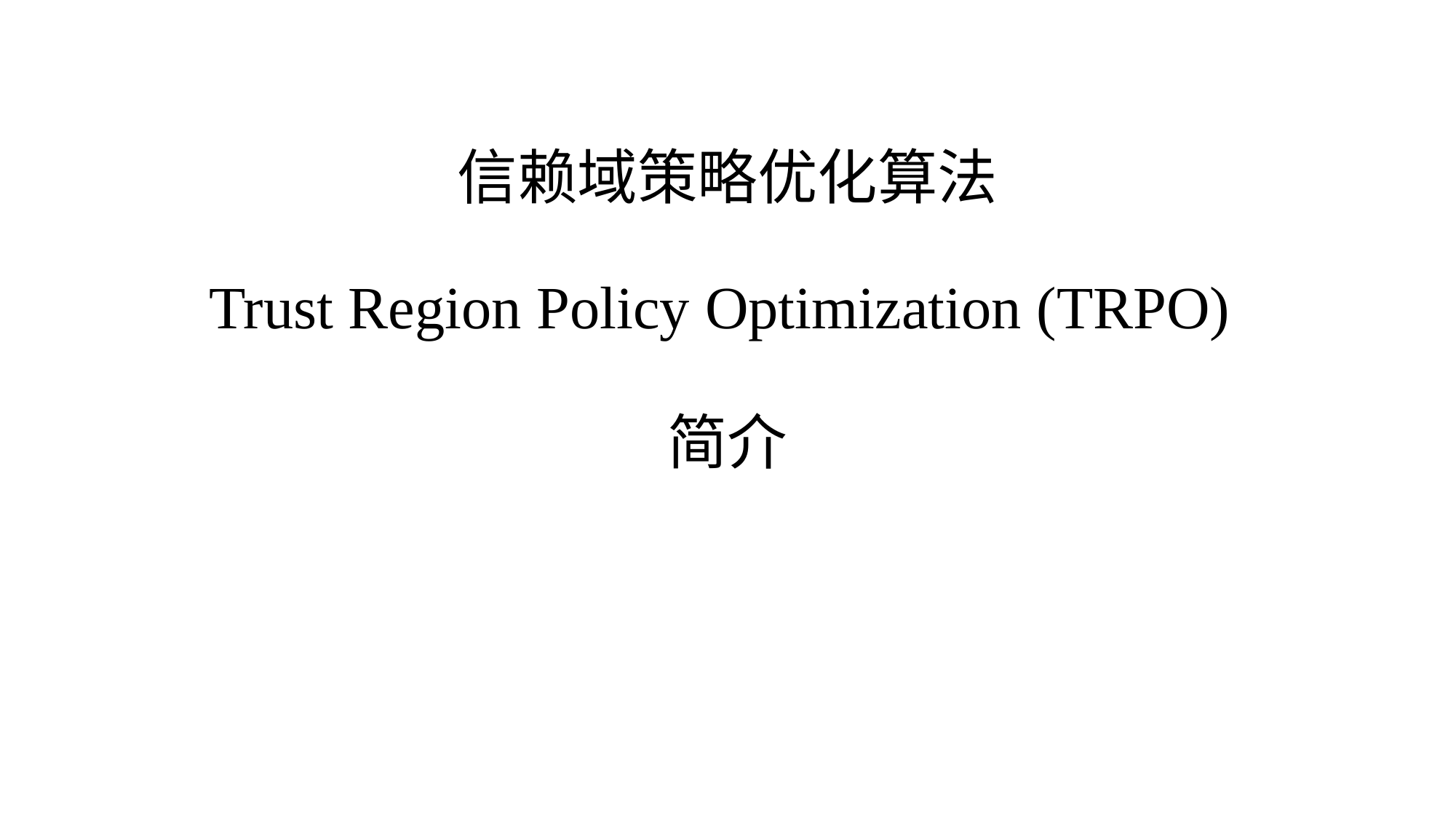

# 信赖域策略优化算法 Trust Region Policy Optimization (TRPO) 简介